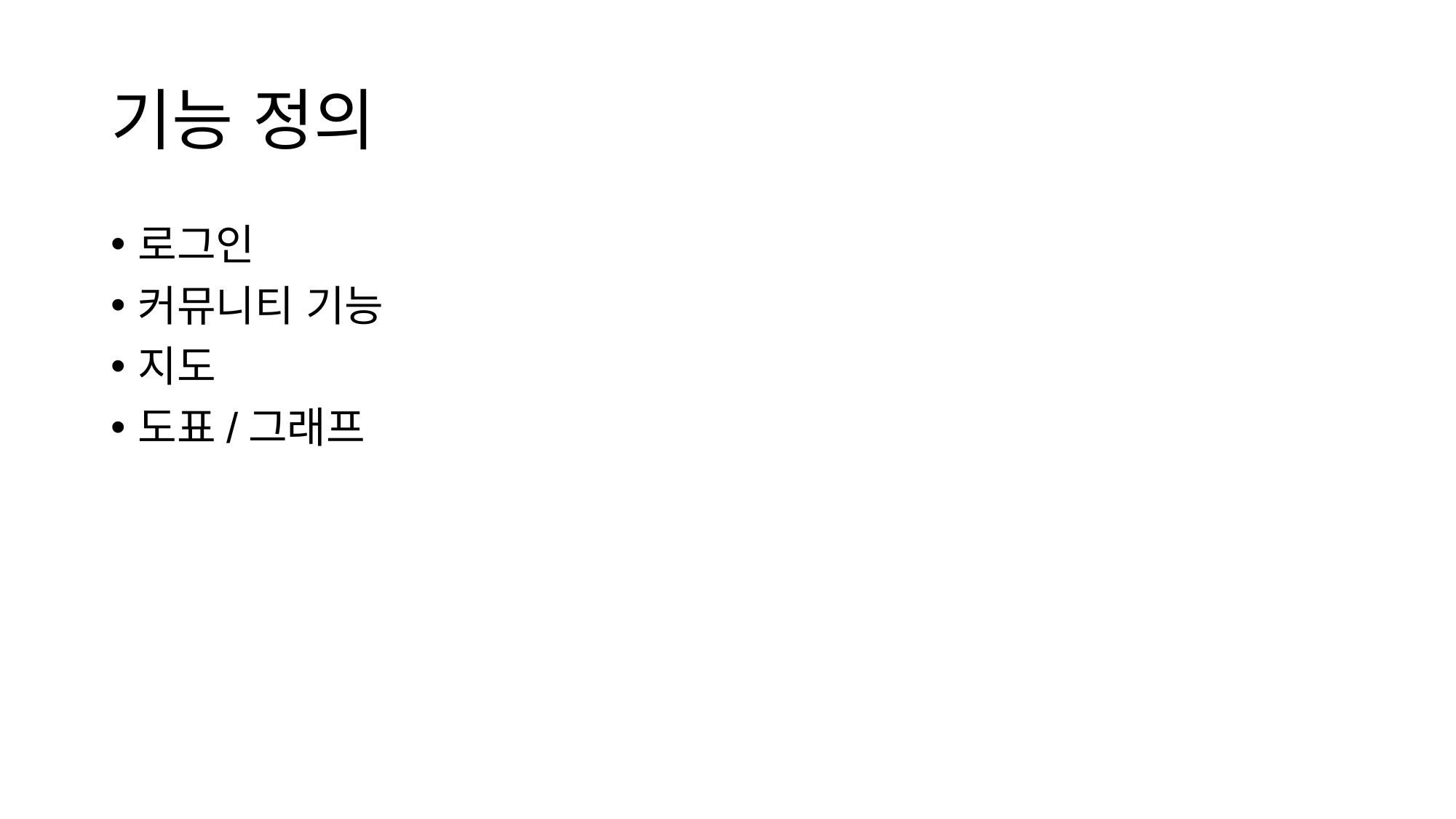

# 기능 정의
로그인
커뮤니티 기능
지도
도표/그래프